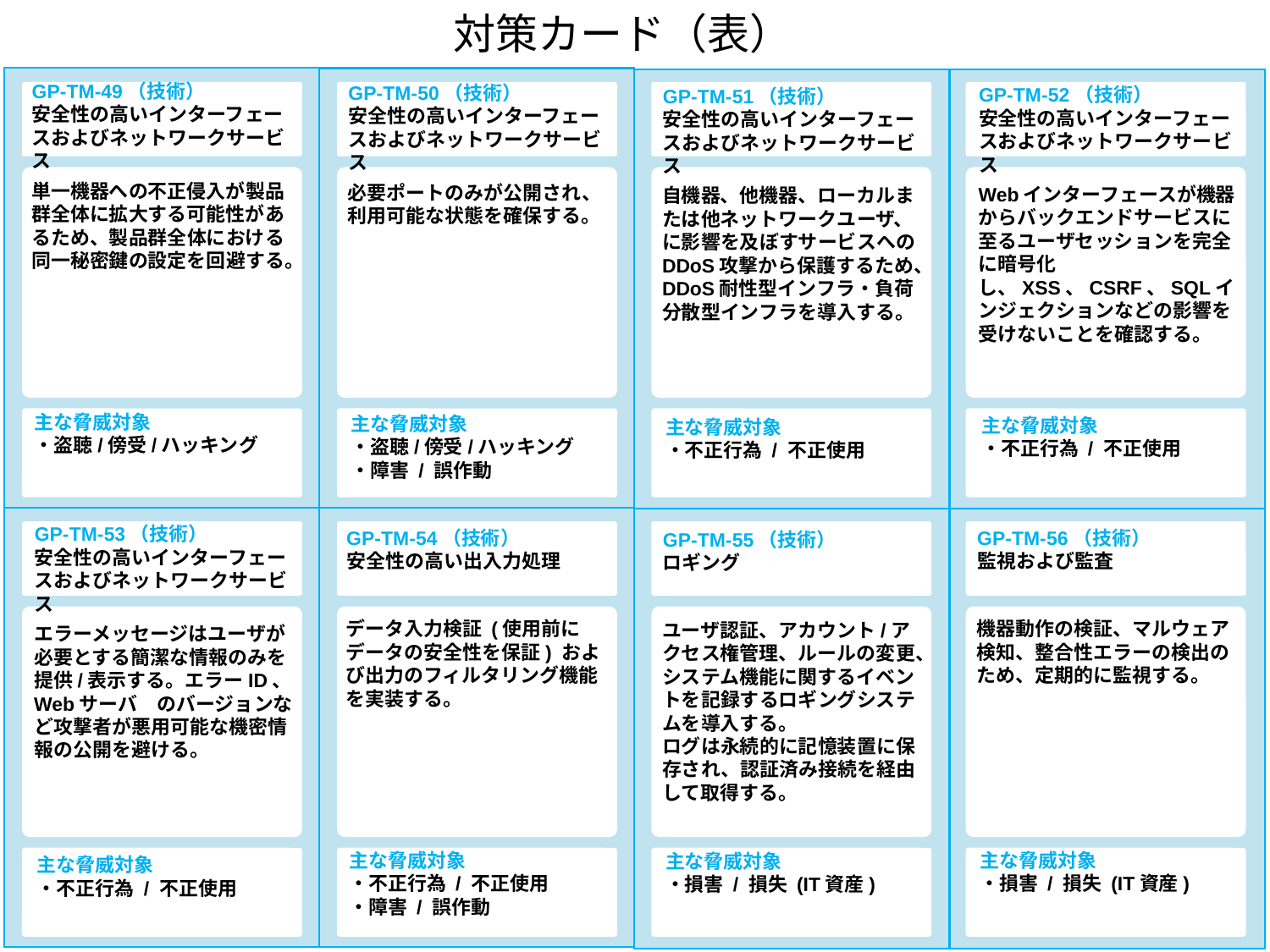

対策カード（表）

GP-TM-49（技術）
安全性の高いインターフェースおよびネットワークサービス
GP-TM-50（技術）
安全性の高いインターフェースおよびネットワークサービス
GP-TM-52（技術）
安全性の高いインターフェースおよびネットワークサービス
GP-TM-51（技術）
安全性の高いインターフェースおよびネットワークサービス

単一機器への不正侵入が製品群全体に拡大する可能性があるため、製品群全体における同一秘密鍵の設定を回避する。
必要ポートのみが公開され、利用可能な状態を確保する。
Webインターフェースが機器からバックエンドサービスに至るユーザセッションを完全に暗号化し、XSS、CSRF、SQLインジェクションなどの影響を受けないことを確認する。
自機器、他機器、ローカルまたは他ネットワークユーザ、に影響を及ぼすサービスへのDDoS攻撃から保護するため、DDoS耐性型インフラ・負荷分散型インフラを導入する。
主な脅威対象
・盗聴/傍受/ハッキング
主な脅威対象
・盗聴/傍受/ハッキング
・障害 / 誤作動
主な脅威対象
・不正行為 / 不正使用

主な脅威対象
・不正行為 / 不正使用

GP-TM-53（技術）
安全性の高いインターフェースおよびネットワークサービス
GP-TM-54（技術）
安全性の高い出入力処理
GP-TM-56（技術）
監視および監査
GP-TM-55（技術）
ロギング

データ入力検証 (使用前にデータの安全性を保証) および出力のフィルタリング機能を実装する。
機器動作の検証、マルウェア検知、整合性エラーの検出のため、定期的に監視する。
ユーザ認証、アカウント/アクセス権管理、ルールの変更、システム機能に関するイベントを記録するロギングシステムを導入する。
ログは永続的に記憶装置に保存され、認証済み接続を経由して取得する。
エラーメッセージはユーザが必要とする簡潔な情報のみを提供/表示する。エラーID、Webサーバ　のバージョンなど攻撃者が悪用可能な機密情報の公開を避ける。
主な脅威対象
・不正行為 / 不正使用
・障害 / 誤作動
主な脅威対象
・損害 / 損失 (IT資産)
主な脅威対象
・損害 / 損失 (IT資産)
主な脅威対象
・不正行為 / 不正使用